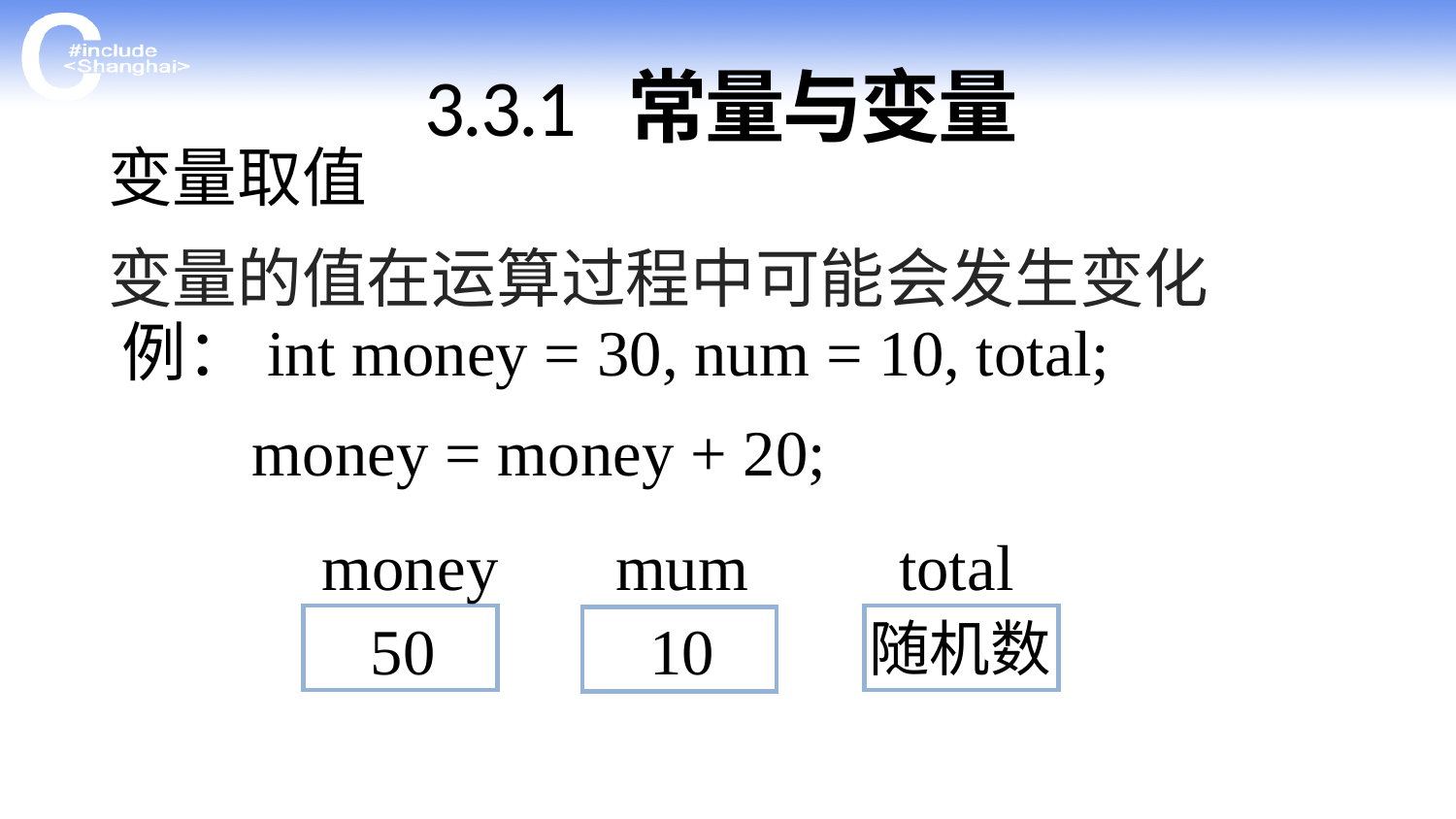

# 3.3.1  常量与变量
变量取值
变量的值在运算过程中可能会发生变化
例：int money = 30, num = 10, total;
        money = money + 20;
money

total

mum

50
10
随机数